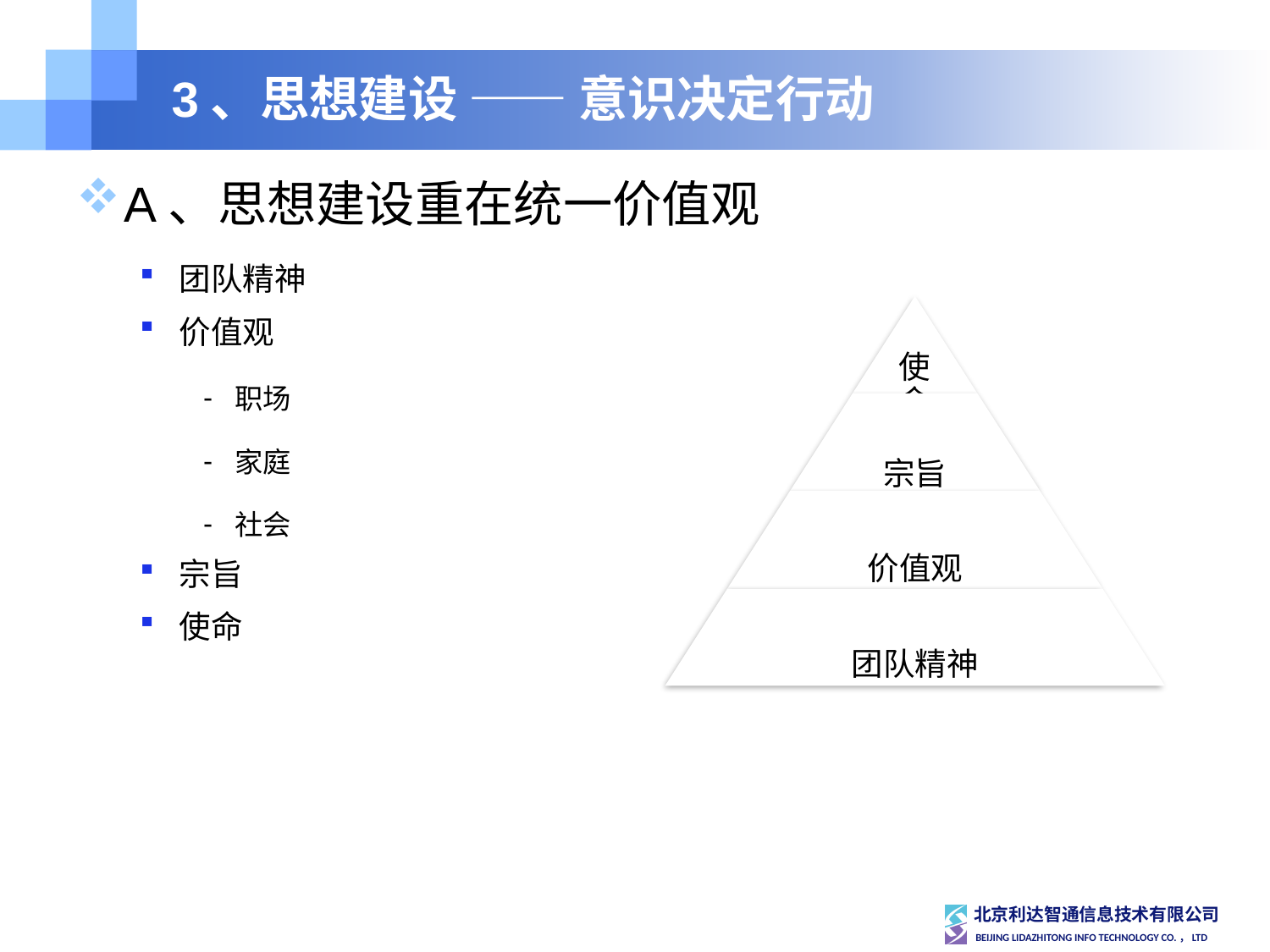

# 3、思想建设 —— 意识决定行动
A、思想建设重在统一价值观
团队精神
价值观
职场
家庭
社会
宗旨
使命

使命

宗旨

价值观

团队精神